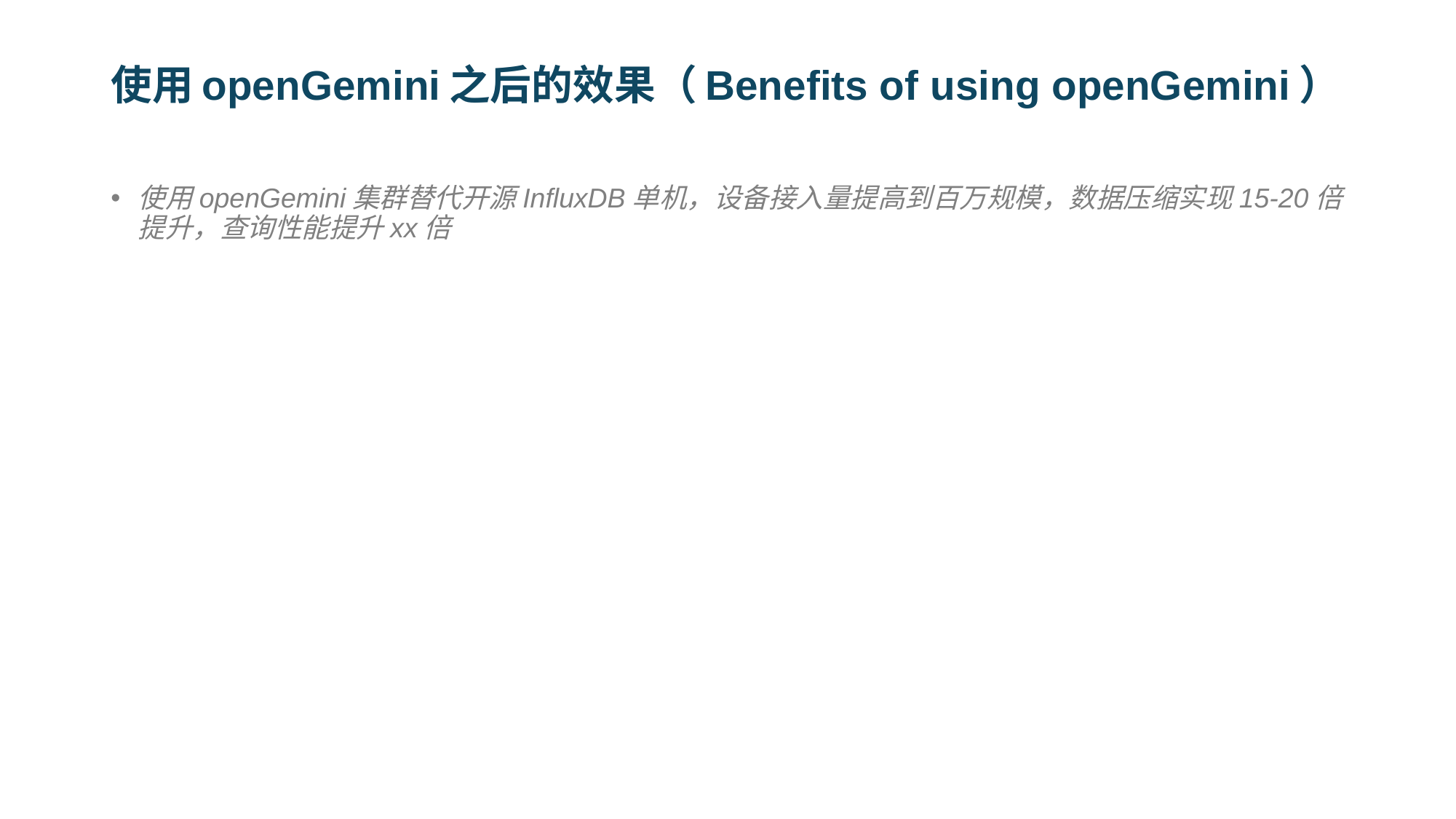

# 使用openGemini之后的效果（Benefits of using openGemini）
使用openGemini集群替代开源InfluxDB单机，设备接入量提高到百万规模，数据压缩实现15-20倍提升，查询性能提升xx倍